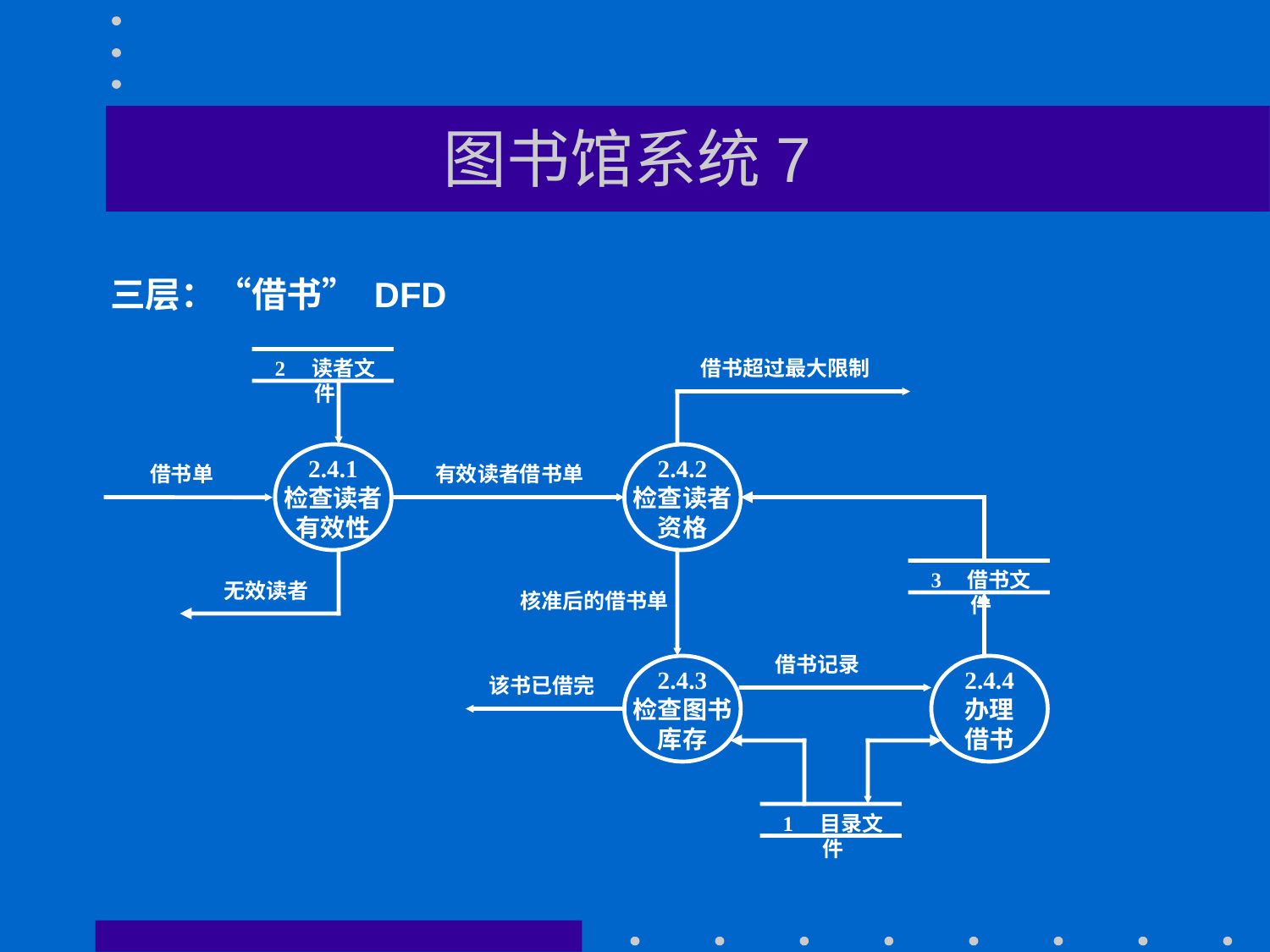

# 图书馆系统7
三层：“借书” DFD
2    读者文件

借书超过最大限制

2.4.1
检查读者
有效性
2.4.2
检查读者
资格
有效读者借书单

借书单

3    借书文件

无效读者

核准后的借书单
2.4.3
检查图书
库存

借书记录

2.4.4
办理
借书
该书已借完

1    目录文件

91